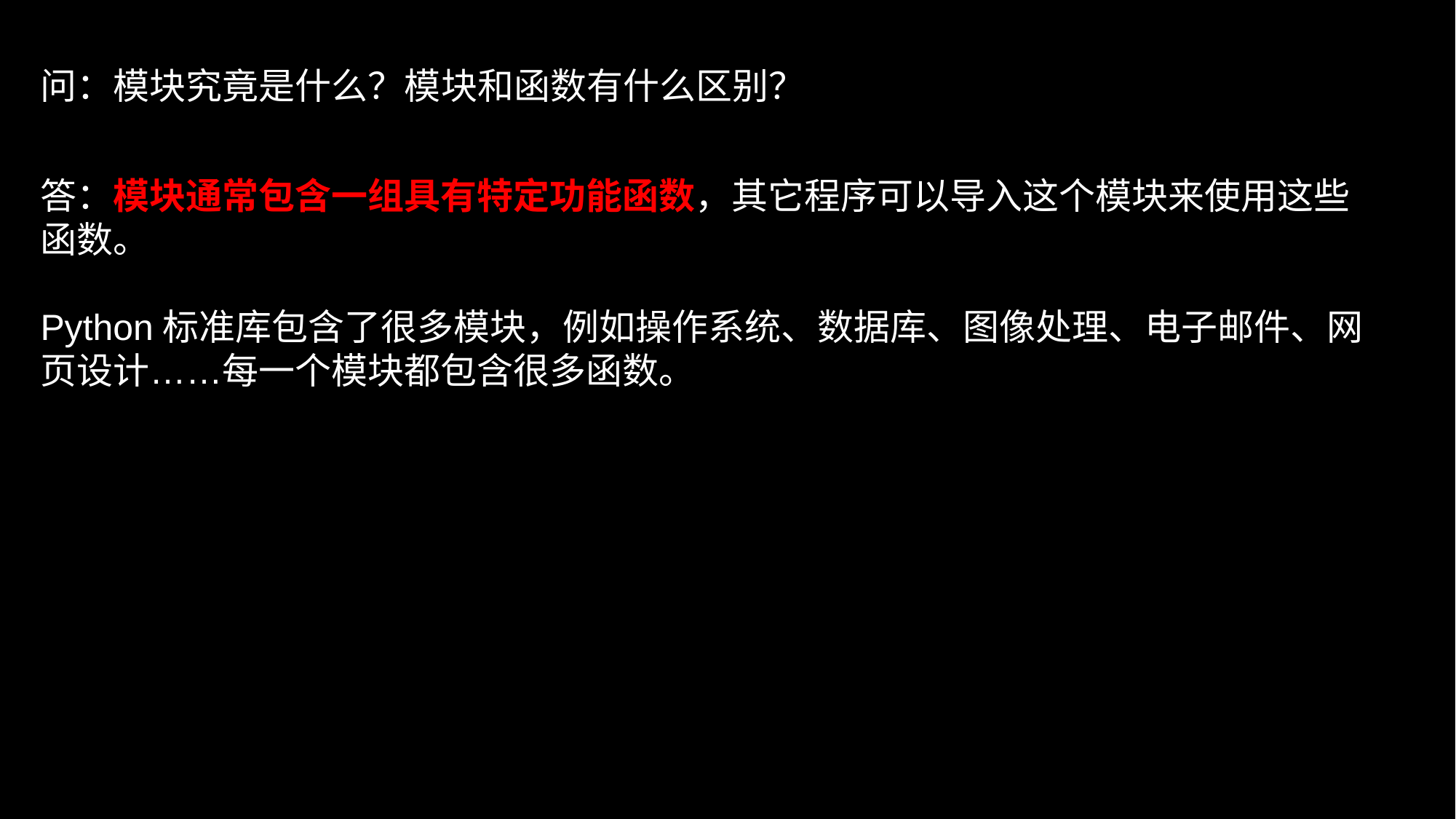

# 问：模块究竟是什么？模块和函数有什么区别？
答：模块通常包含一组具有特定功能函数，其它程序可以导入这个模块来使用这些函数。

Python标准库包含了很多模块，例如操作系统、数据库、图像处理、电子邮件、网页设计……每一个模块都包含很多函数。